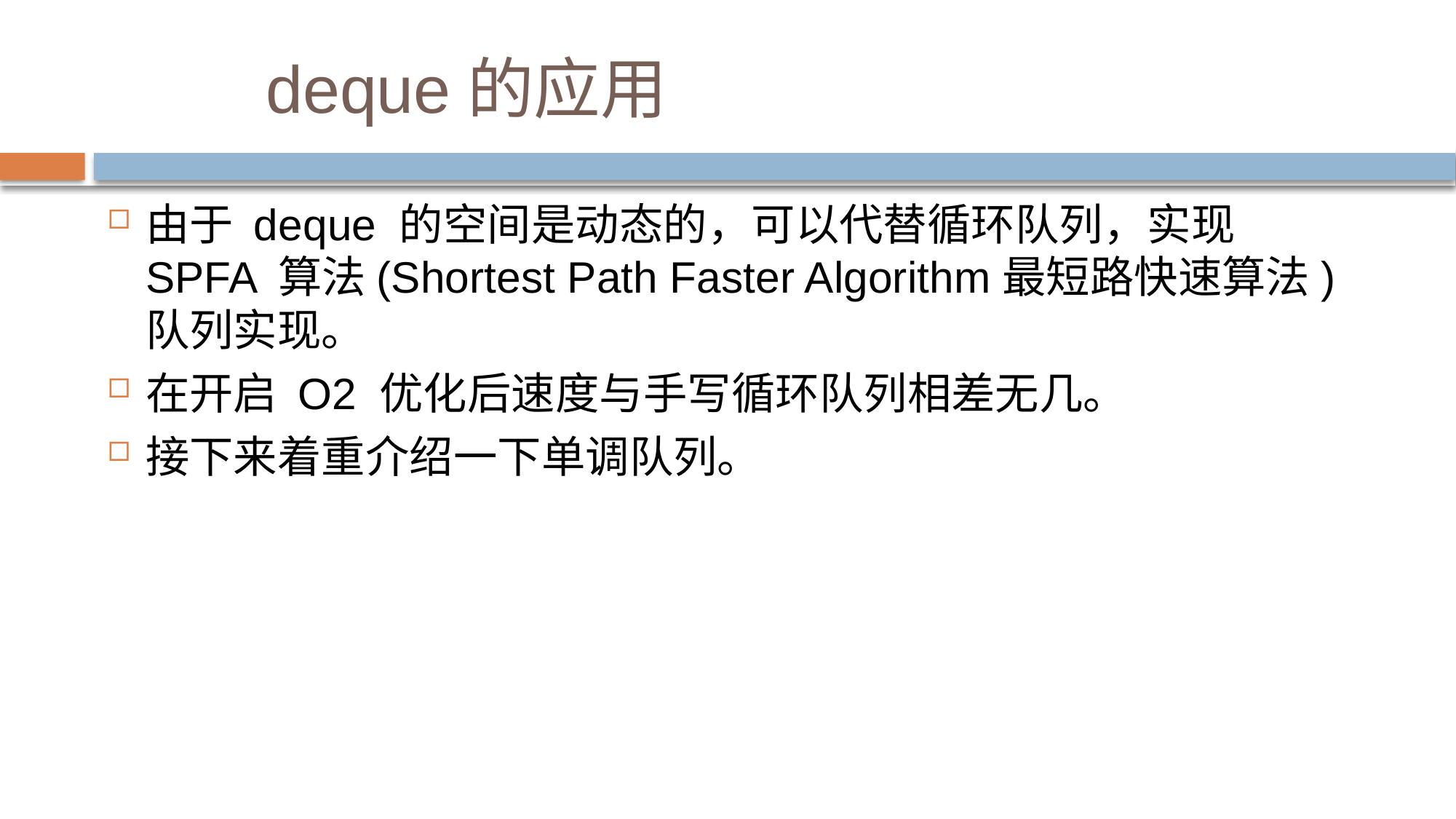

# deque的应用
由于 deque 的空间是动态的，可以代替循环队列，实现 SPFA 算法(Shortest Path Faster Algorithm最短路快速算法)队列实现。
在开启 O2 优化后速度与手写循环队列相差无几。
接下来着重介绍一下单调队列。